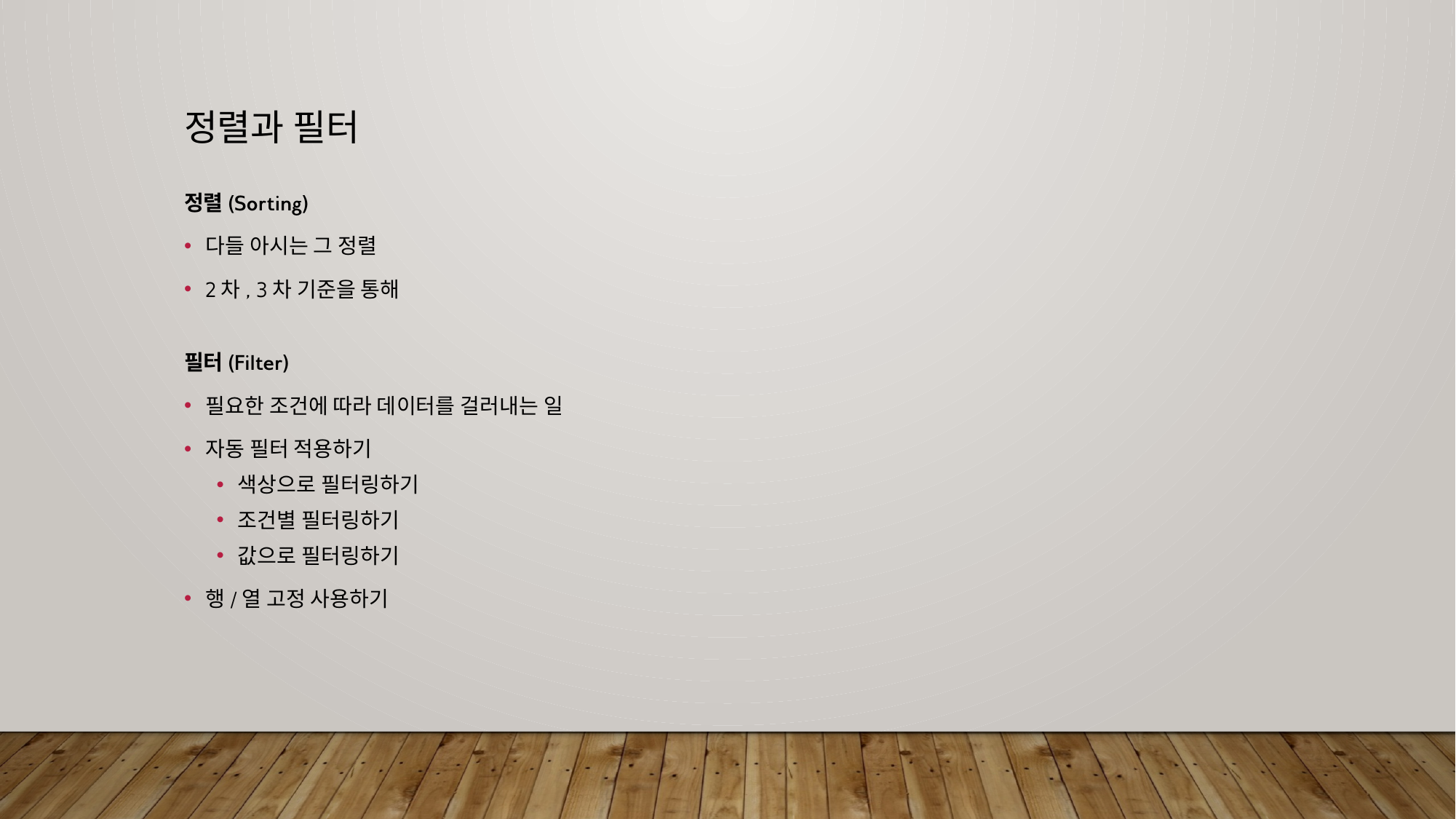

# 정렬과 필터
정렬(Sorting)
다들 아시는 그 정렬
2차, 3차 기준을 통해
필터(Filter)
필요한 조건에 따라 데이터를 걸러내는 일
자동 필터 적용하기
색상으로 필터링하기
조건별 필터링하기
값으로 필터링하기
행/열 고정 사용하기